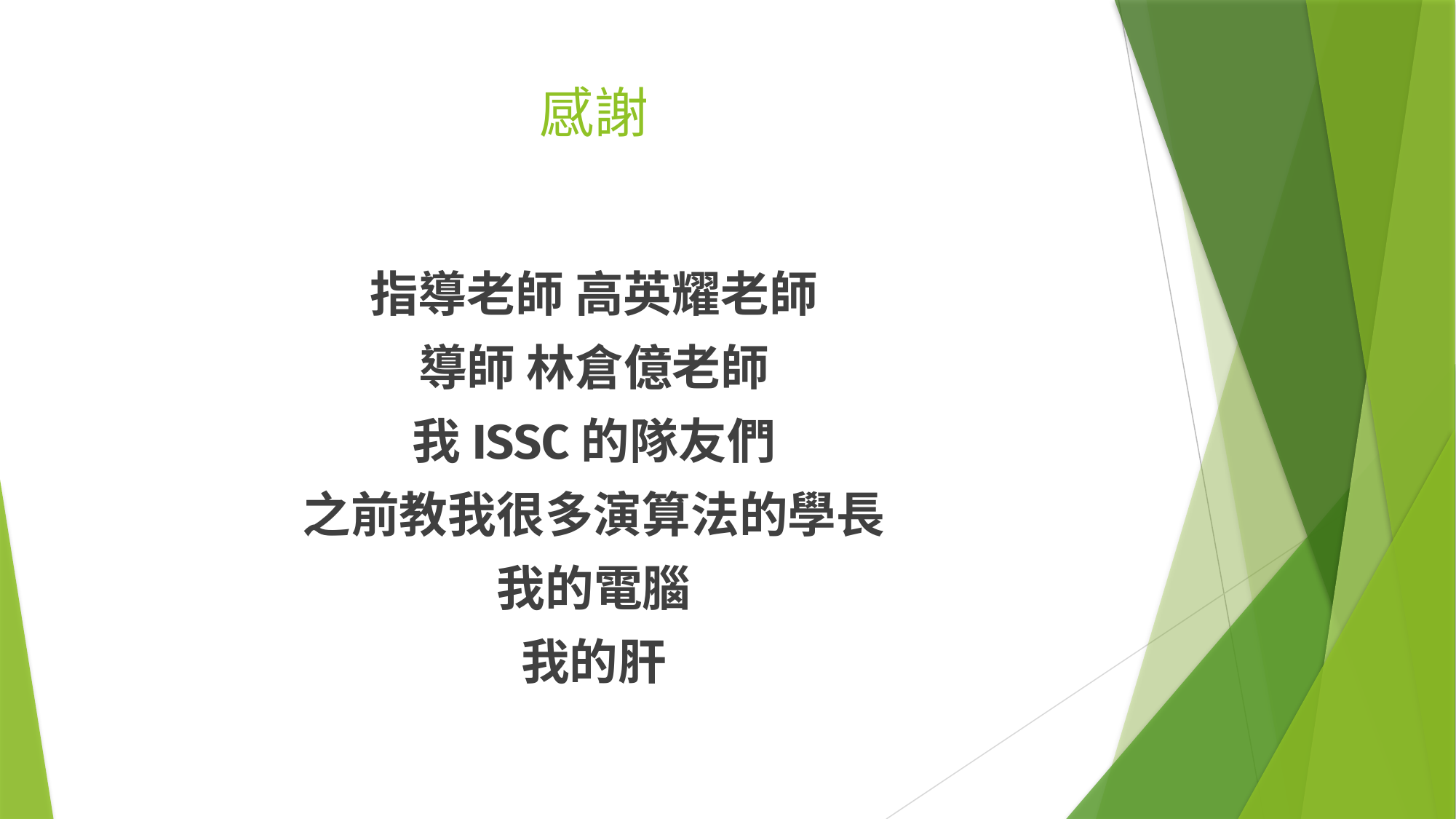

# 感謝
指導老師 高英耀老師
導師 林倉億老師
我ISSC的隊友們
之前教我很多演算法的學長
我的電腦
我的肝